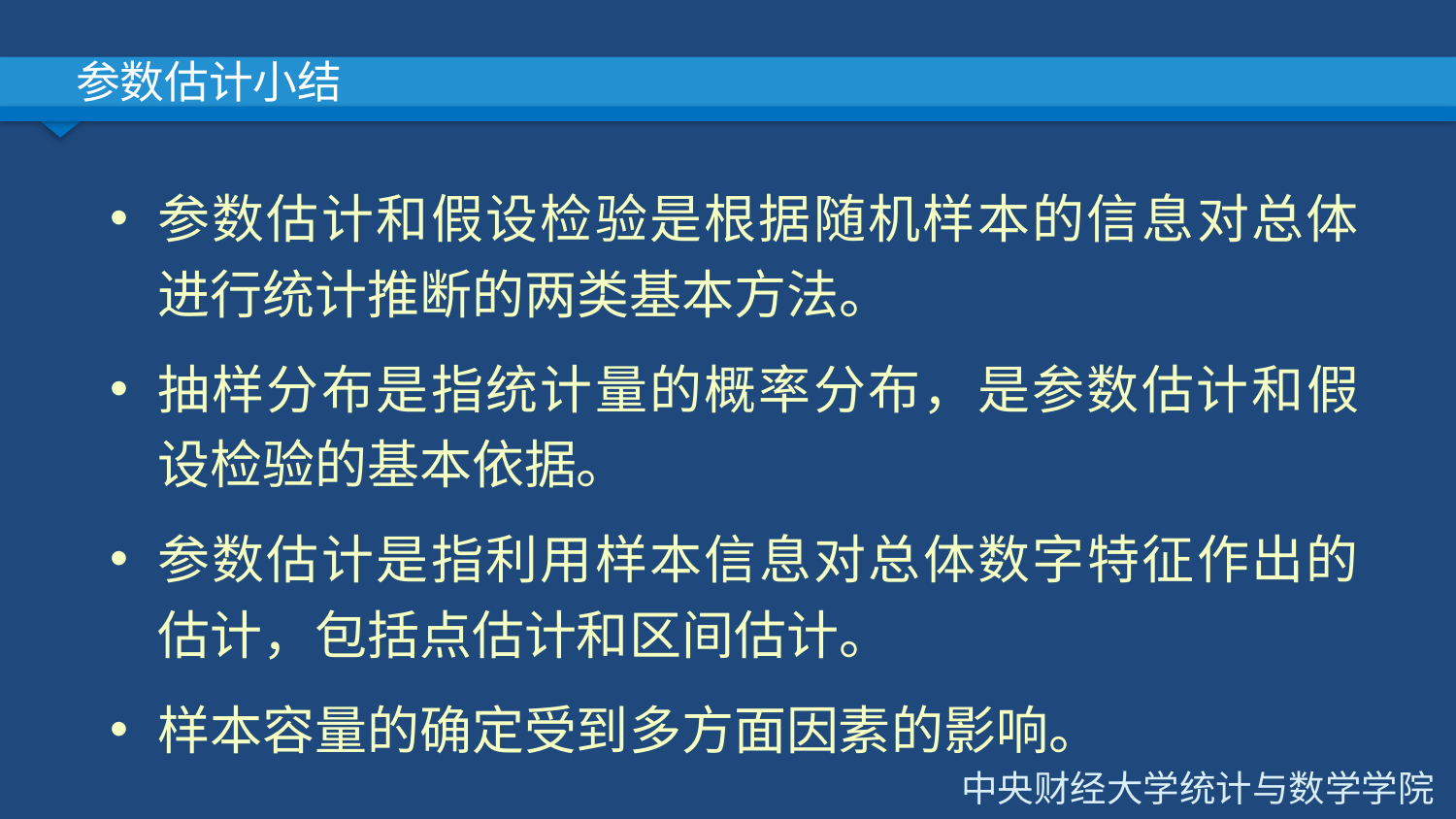

# 参数估计小结
参数估计和假设检验是根据随机样本的信息对总体进行统计推断的两类基本方法。
抽样分布是指统计量的概率分布，是参数估计和假设检验的基本依据。
参数估计是指利用样本信息对总体数字特征作出的估计，包括点估计和区间估计。
样本容量的确定受到多方面因素的影响。